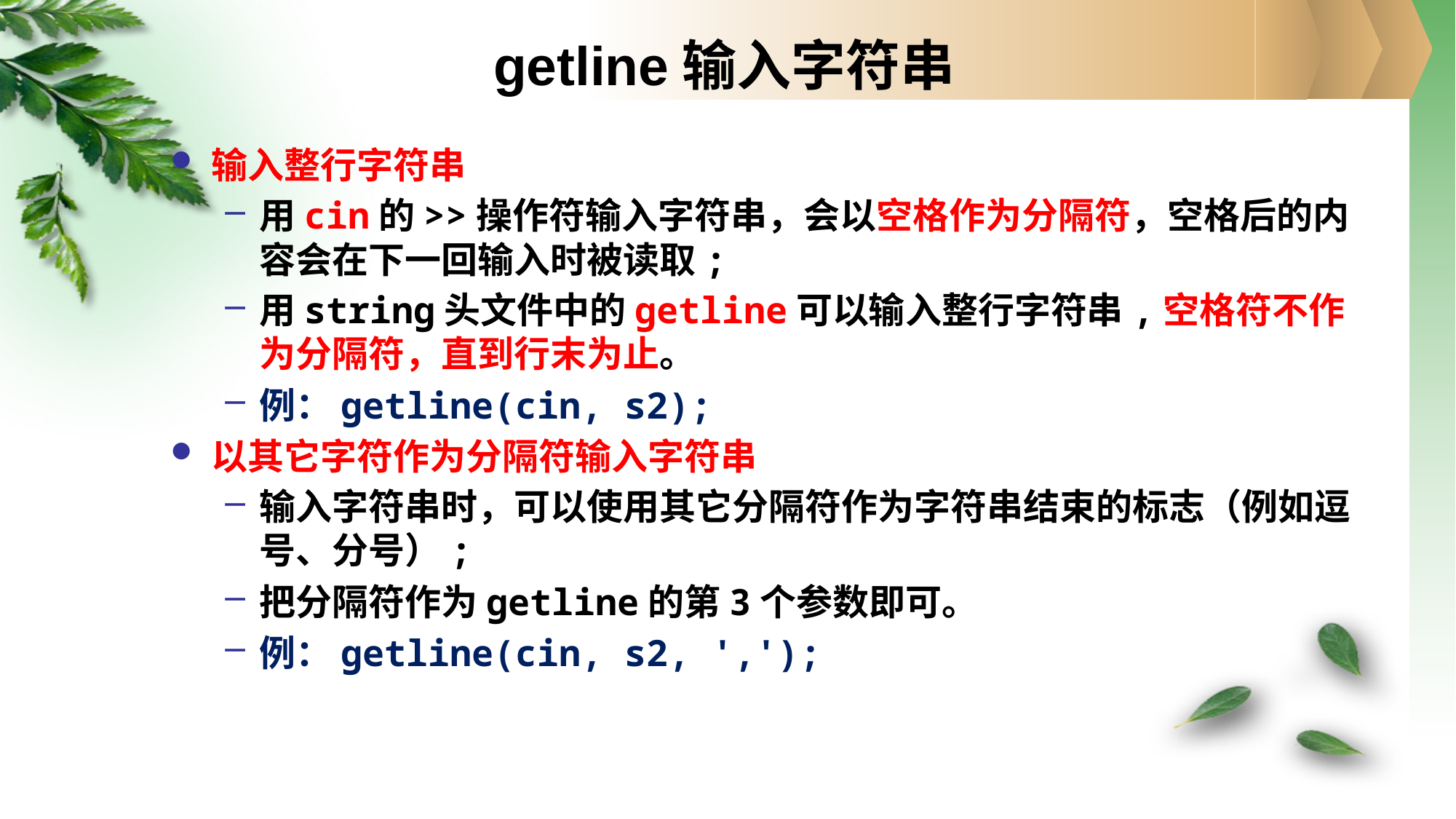

# getline输入字符串
输入整行字符串
用cin的>>操作符输入字符串，会以空格作为分隔符，空格后的内容会在下一回输入时被读取;
用string头文件中的getline可以输入整行字符串,空格符不作为分隔符，直到行末为止。
例：getline(cin, s2);
以其它字符作为分隔符输入字符串
输入字符串时，可以使用其它分隔符作为字符串结束的标志（例如逗号、分号）;
把分隔符作为getline的第3个参数即可。
例：getline(cin, s2, ',');